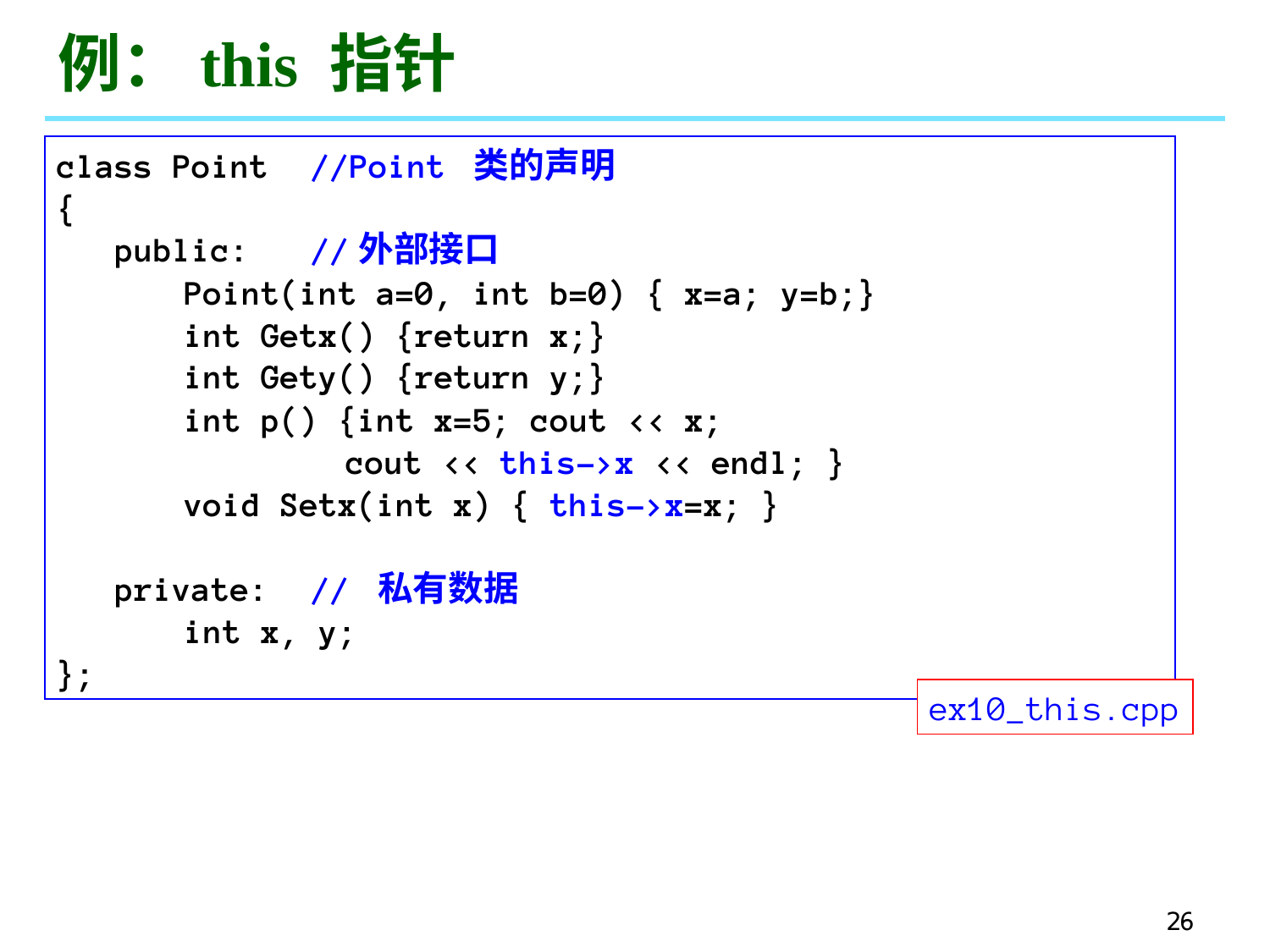

# 例：this 指针
class Point	//Point 类的声明
{
   public:	//外部接口
	Point(int a=0, int b=0) { x=a; y=b;}
	int Getx() {return x;}
	int Gety() {return y;}
	int p() {int x=5; cout << x;
               cout << this->x << endl; }
	void Setx(int x) { this->x=x; }

   private:	// 私有数据
	int x, y;
};
ex10_this.cpp
26